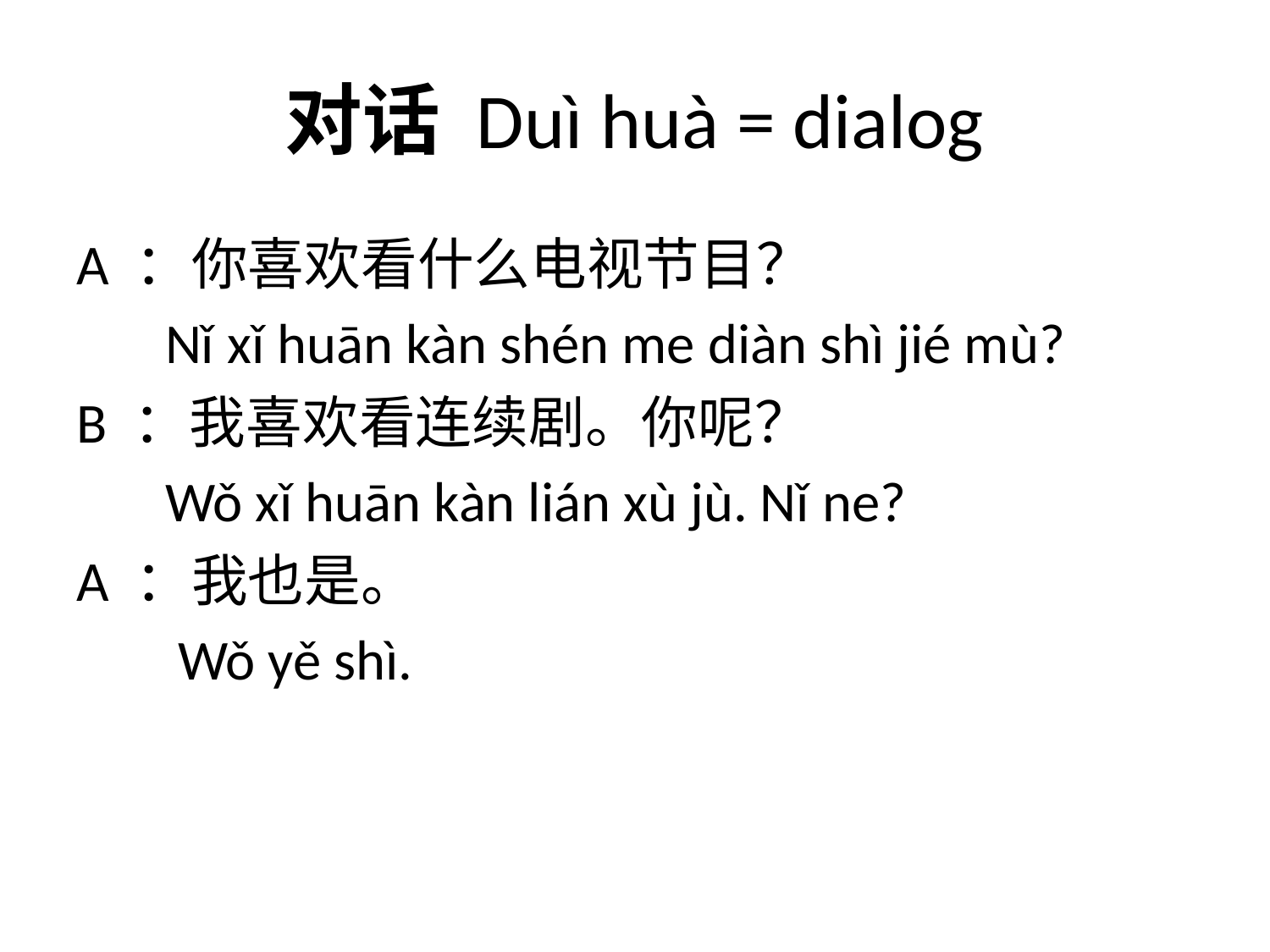

# 对话 Duì huà = dialog
A ：你喜欢看什么电视节目？
       Nǐ xǐ huān kàn shén me diàn shì jié mù?
B ：我喜欢看连续剧。你呢？
       Wǒ xǐ huān kàn lián xù jù. Nǐ ne?
A ：我也是。
        Wǒ yě shì.